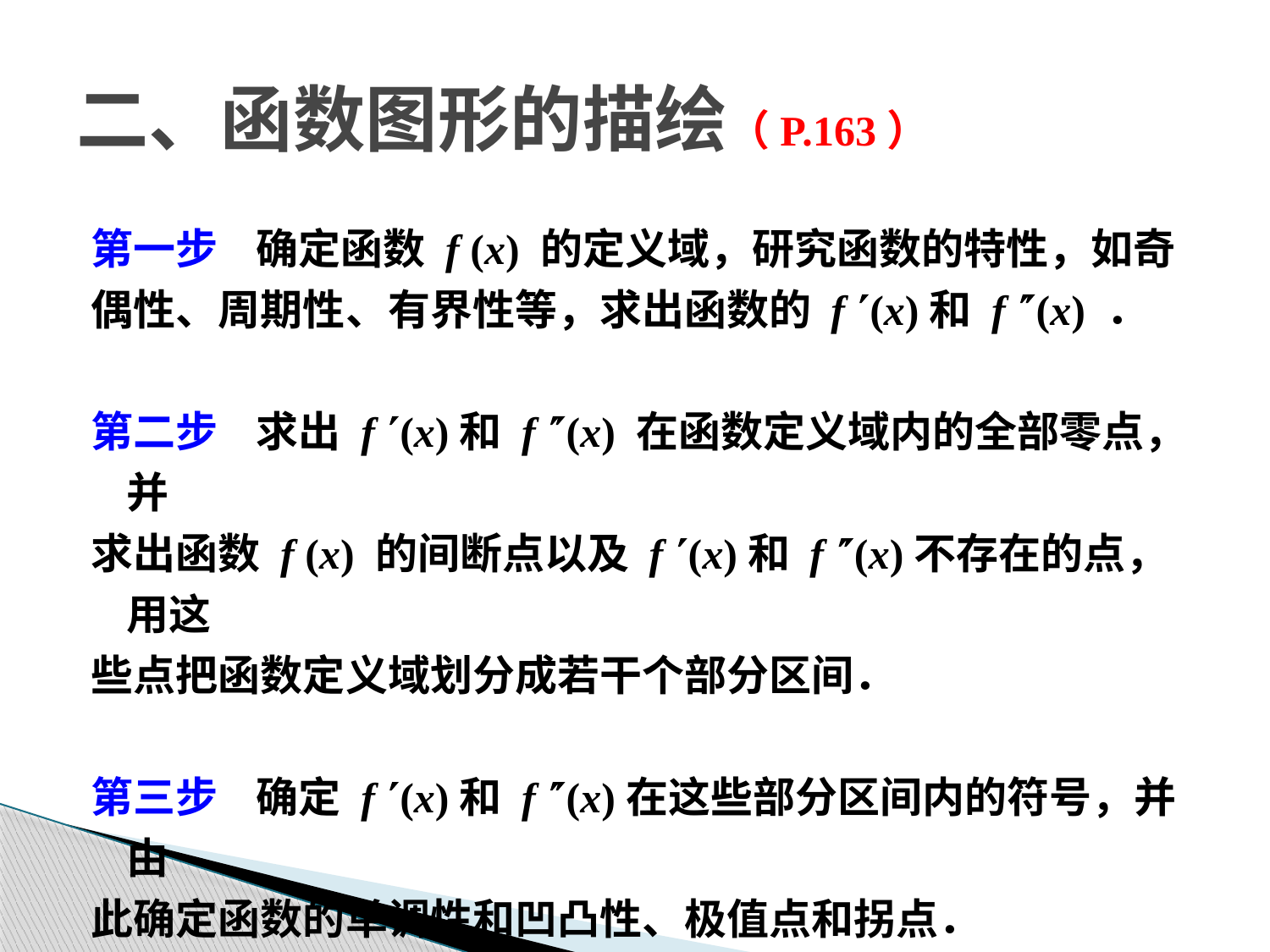

# 二、函数图形的描绘（P.163）
第一步    确定函数 f (x) 的定义域，研究函数的特性，如奇
偶性、周期性、有界性等，求出函数的 f ′(x)和 f ″(x) ．

第二步    求出 f ′(x)和 f ″(x) 在函数定义域内的全部零点，并
求出函数 f (x) 的间断点以及 f ′(x)和 f ″(x)不存在的点，用这
些点把函数定义域划分成若干个部分区间．

第三步    确定 f ′(x)和 f ″(x)在这些部分区间内的符号，并由
此确定函数的单调性和凹凸性、极值点和拐点．